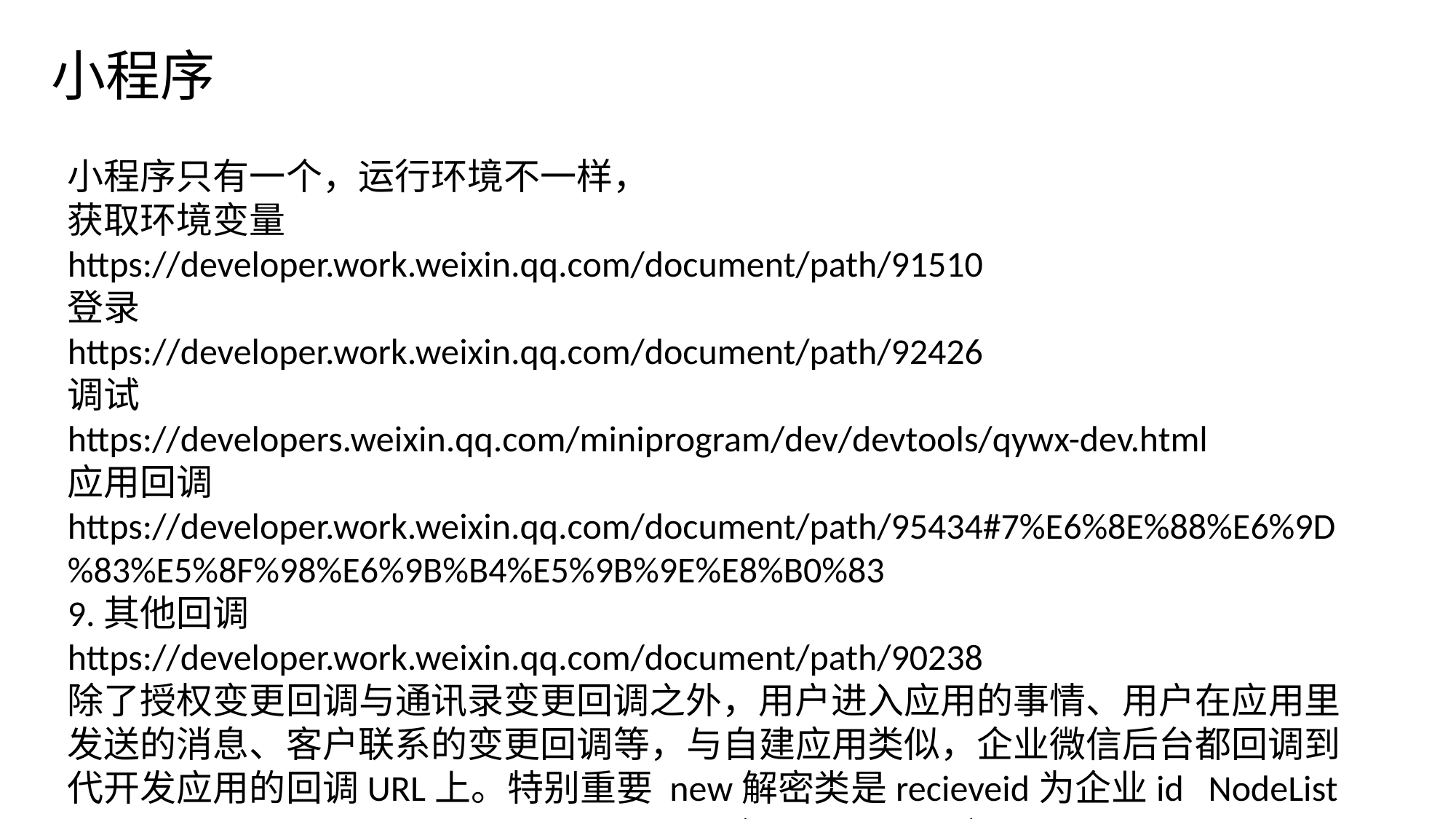

# 小程序
小程序只有一个，运行环境不一样，
获取环境变量
https://developer.work.weixin.qq.com/document/path/91510
登录
https://developer.work.weixin.qq.com/document/path/92426
调试
https://developers.weixin.qq.com/miniprogram/dev/devtools/qywx-dev.html
应用回调
https://developer.work.weixin.qq.com/document/path/95434#7%E6%8E%88%E6%9D%83%E5%8F%98%E6%9B%B4%E5%9B%9E%E8%B0%83
9.其他回调
https://developer.work.weixin.qq.com/document/path/90238
除了授权变更回调与通讯录变更回调之外，用户进入应用的事情、用户在应用里发送的消息、客户联系的变更回调等，与自建应用类似，企业微信后台都回调到代开发应用的回调URL上。特别重要 new解密类是recieveid为企业id   NodeList infoTypeNode = root.getElementsByTagName("ToUserName");
            corpId = infoTypeNode.item(0).getTextContent();